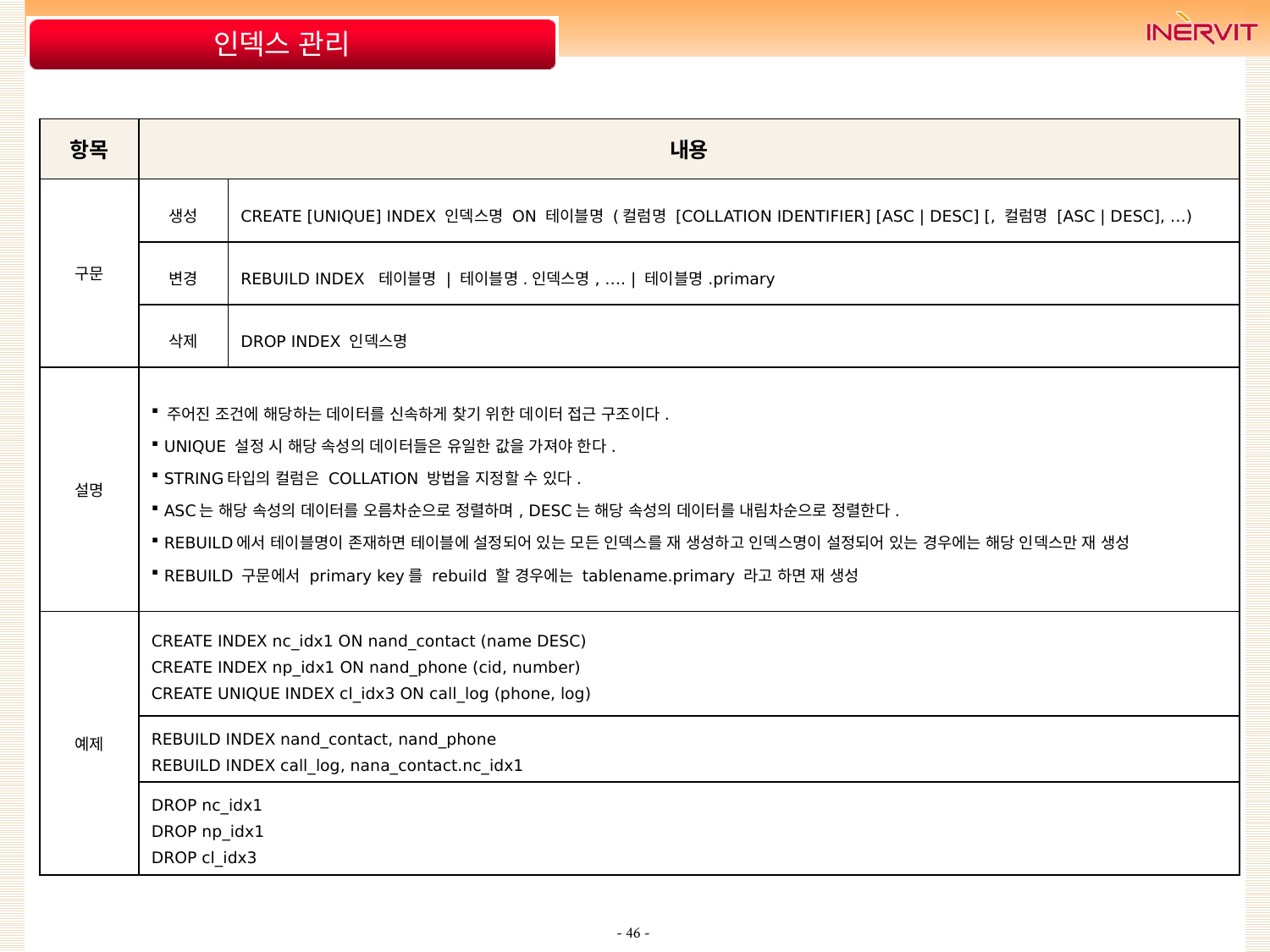

# 인덱스 관리
| 항목 | 내용 |  |
| --- | --- | --- |
| 구문 | 생성 | CREATE [UNIQUE] INDEX 인덱스명 ON 테이블명 (컬럼명 [COLLATION IDENTIFIER] [ASC | DESC] [, 컬럼명 [ASC | DESC], …) |
|  | 변경 | REBUILD INDEX 테이블명 | 테이블명.인덱스명, …. | 테이블명.primary |
|  | 삭제 | DROP INDEX 인덱스명 |
| 설명 | 주어진 조건에 해당하는 데이터를 신속하게 찾기 위한 데이터 접근 구조이다. UNIQUE 설정 시 해당 속성의 데이터들은 유일한 값을 가져야 한다. STRING타입의 컬럼은 COLLATION 방법을 지정할 수 있다. ASC는 해당 속성의 데이터를 오름차순으로 정렬하며, DESC는 해당 속성의 데이터를 내림차순으로 정렬한다. REBUILD에서 테이블명이 존재하면 테이블에 설정되어 있는 모든 인덱스를 재 생성하고 인덱스명이 설정되어 있는 경우에는 해당 인덱스만 재 생성 REBUILD 구문에서 primary key를 rebuild 할 경우에는 tablename.primary 라고 하면 재 생성 |  |
| 예제 | CREATE INDEX nc\_idx1 ON nand\_contact (name DESC) CREATE INDEX np\_idx1 ON nand\_phone (cid, number) CREATE UNIQUE INDEX cl\_idx3 ON call\_log (phone, log) |  |
|  | REBUILD INDEX nand\_contact, nand\_phone REBUILD INDEX call\_log, nana\_contact.nc\_idx1 |  |
|  | DROP nc\_idx1 DROP np\_idx1 DROP cl\_idx3 |  |
- 46 -